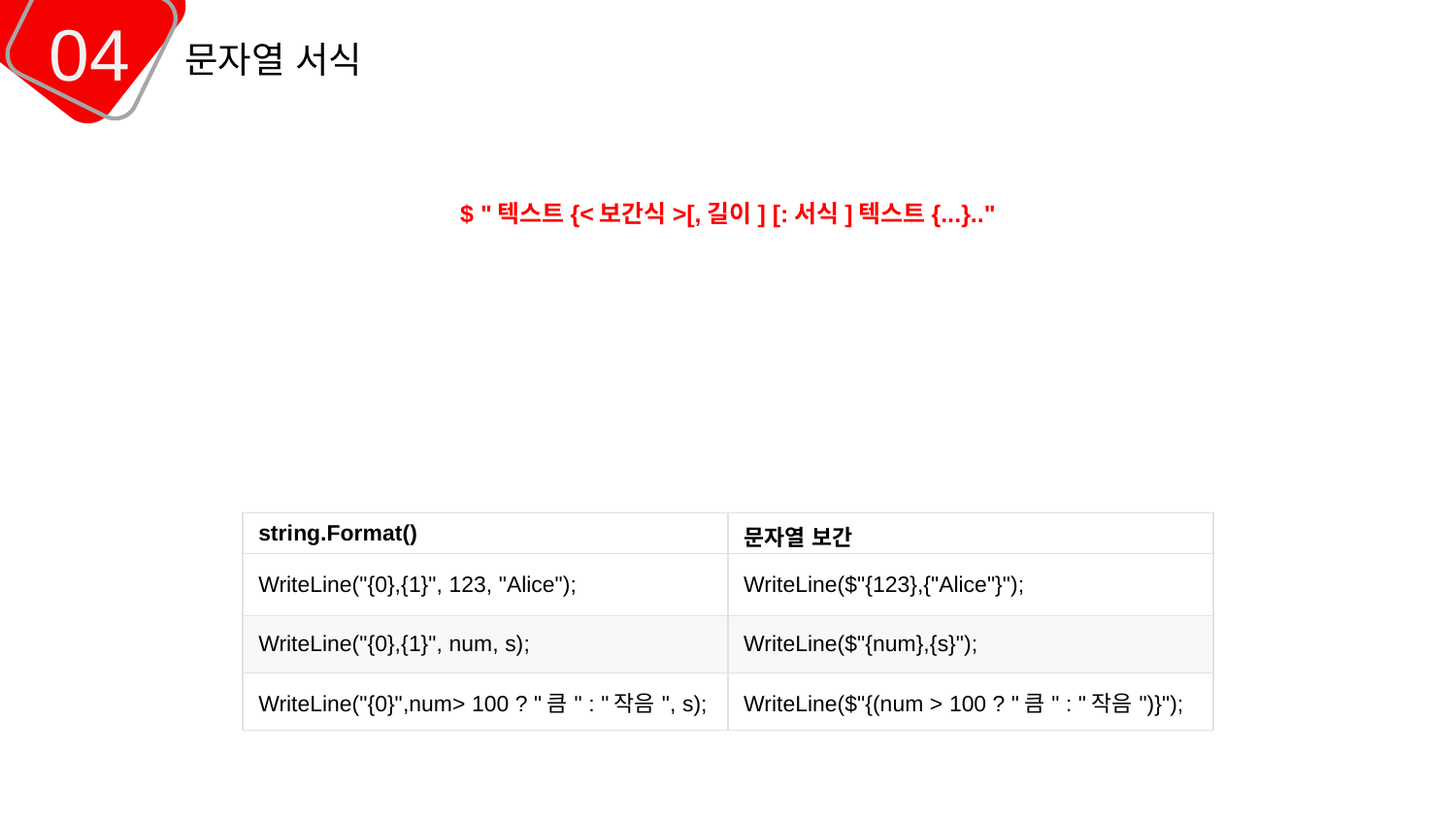

04
문자열 서식
$ "텍스트{<보간식>[,길이] [:서식]텍스트{...}.."
| string.Format() | 문자열 보간 |
| --- | --- |
| WriteLine("{0},{1}", 123, "Alice"); | WriteLine($"{123},{"Alice"}"); |
| WriteLine("{0},{1}", num, s); | WriteLine($"{num},{s}"); |
| WriteLine("{0}",num> 100 ? "큼" : "작음", s); | WriteLine($"{(num > 100 ? "큼" : "작음")}"); |